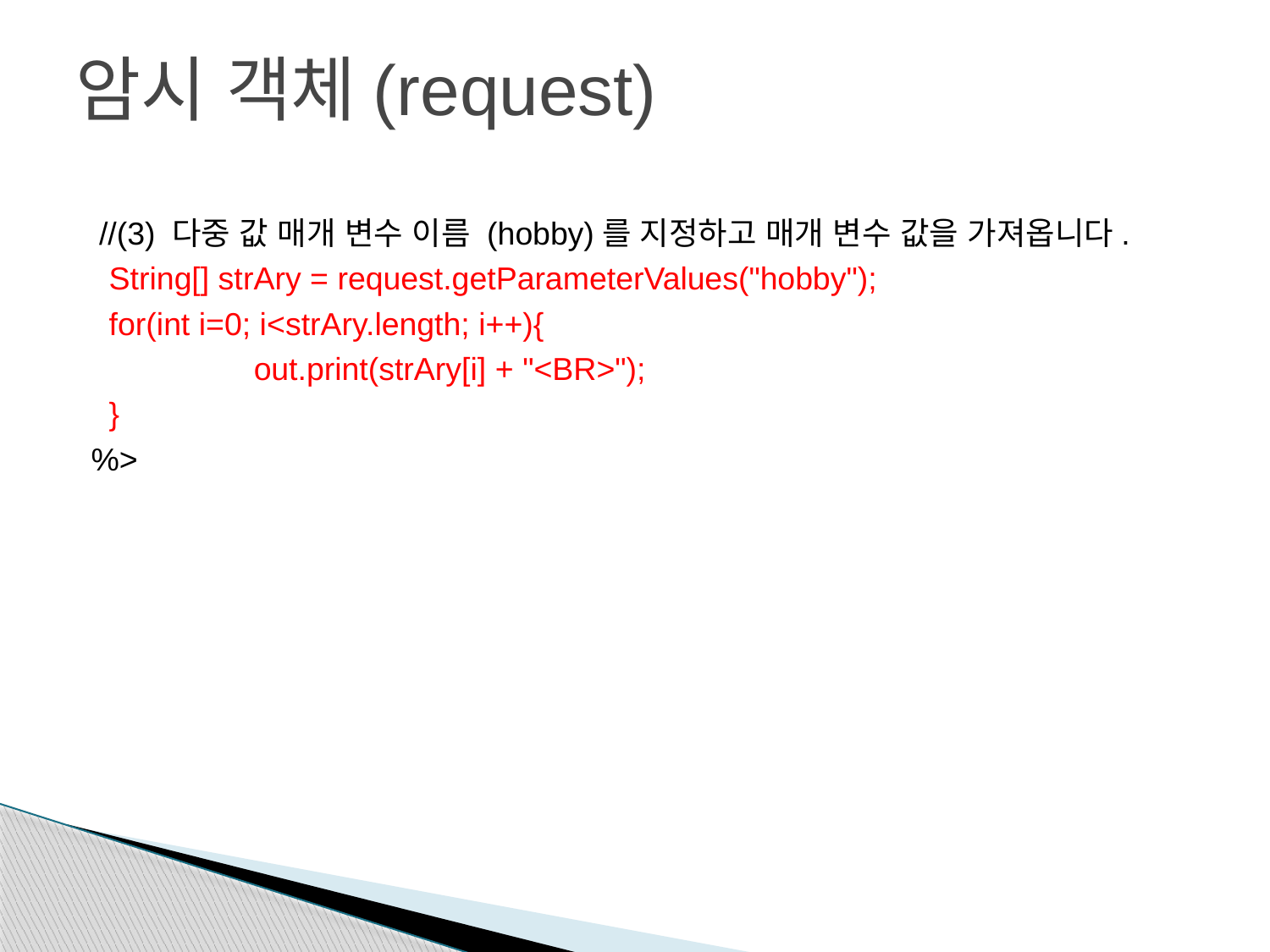

# 암시 객체(request)

 //(3) 다중 값 매개 변수 이름 (hobby)를 지정하고 매개 변수 값을 가져옵니다.
  String[] strAry = request.getParameterValues("hobby");
  for(int i=0; i<strAry.length; i++){
    	out.print(strAry[i] + "<BR>");
  }
%>